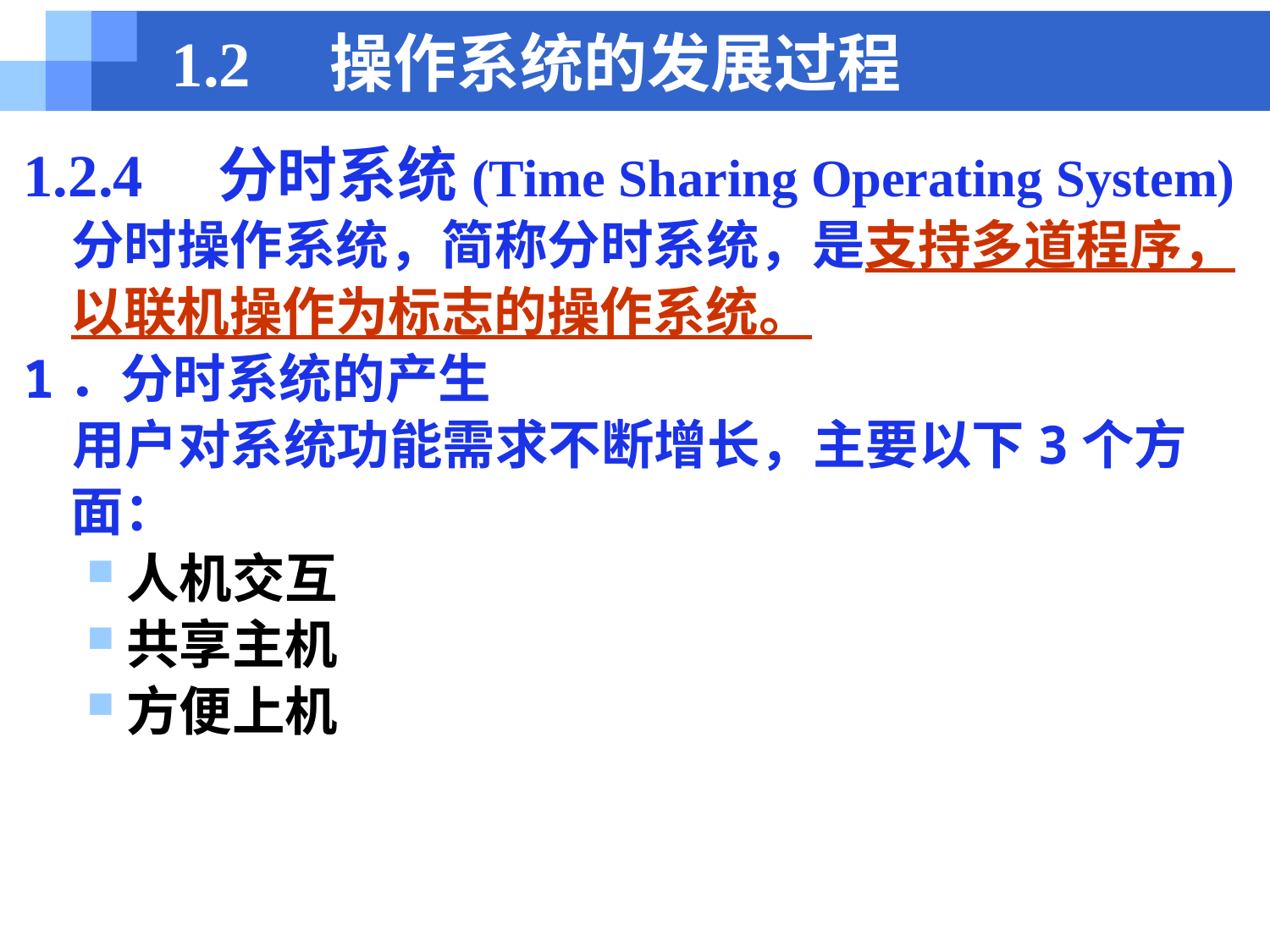

# 1.2　操作系统的发展过程
1.2.4　分时系统(Time Sharing Operating System)
   分时操作系统，简称分时系统，是支持多道程序，以联机操作为标志的操作系统。
1．分时系统的产生
   用户对系统功能需求不断增长，主要以下3个方面：
人机交互
共享主机
方便上机